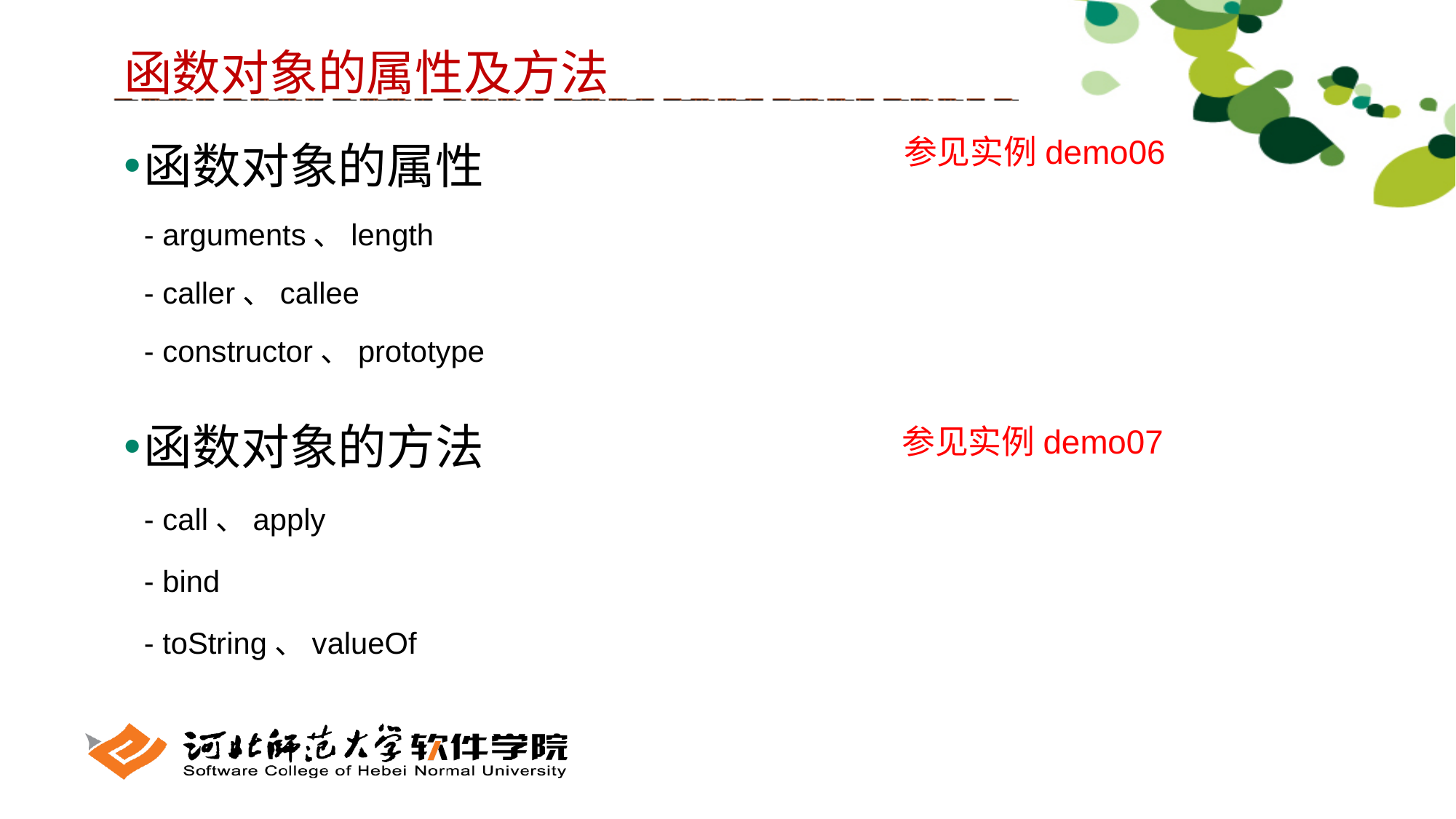

函数对象的属性及方法
函数对象的属性
- arguments、length
- caller、callee
- constructor、prototype
函数对象的方法
- call、apply
- bind
- toString、valueOf

参见实例demo06
参见实例demo07